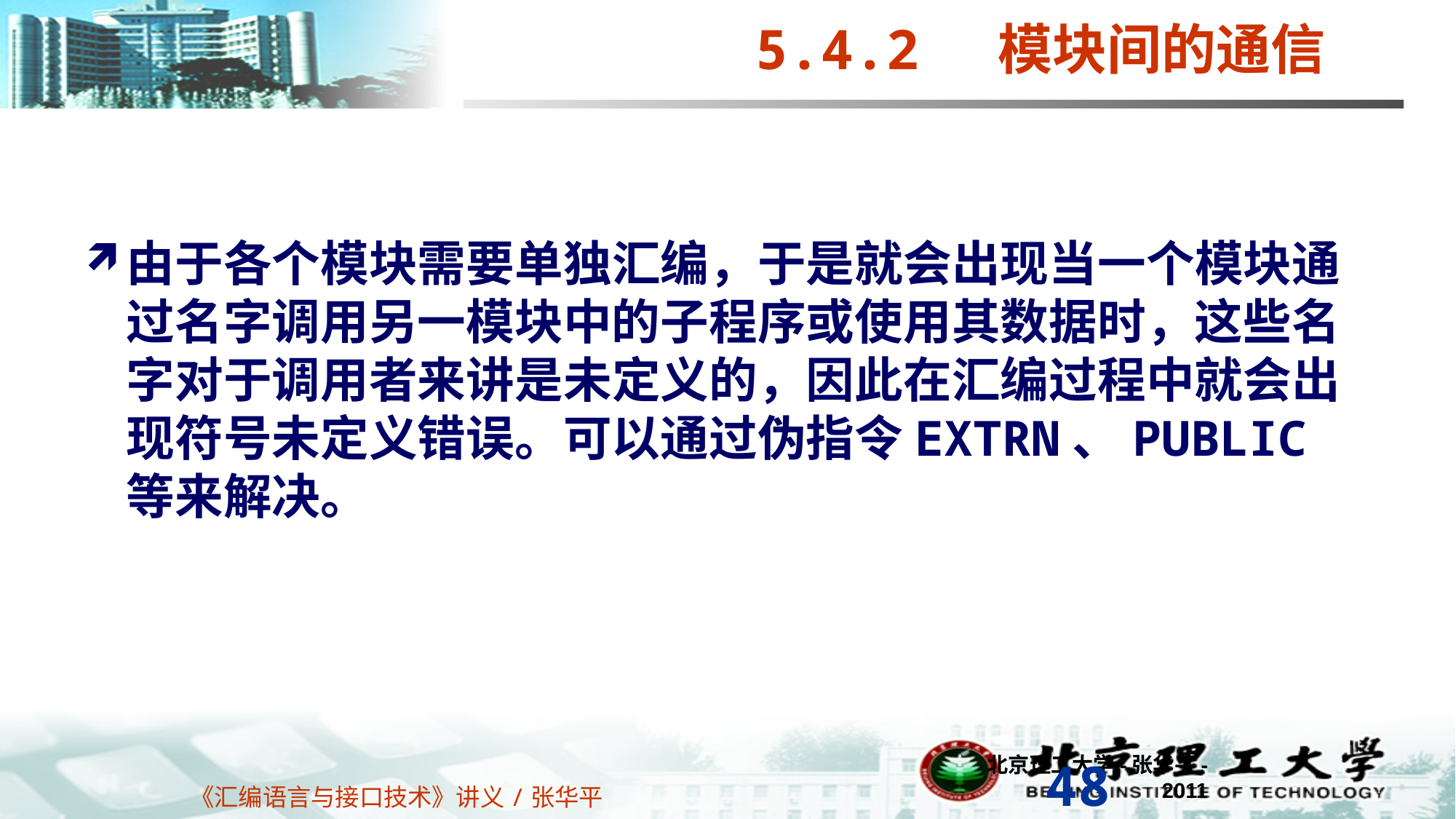

5.4.2  模块间的通信
由于各个模块需要单独汇编，于是就会出现当一个模块通过名字调用另一模块中的子程序或使用其数据时，这些名字对于调用者来讲是未定义的，因此在汇编过程中就会出现符号未定义错误。可以通过伪指令EXTRN、PUBLIC等来解决。
北京理工大学-张华平-2011
48